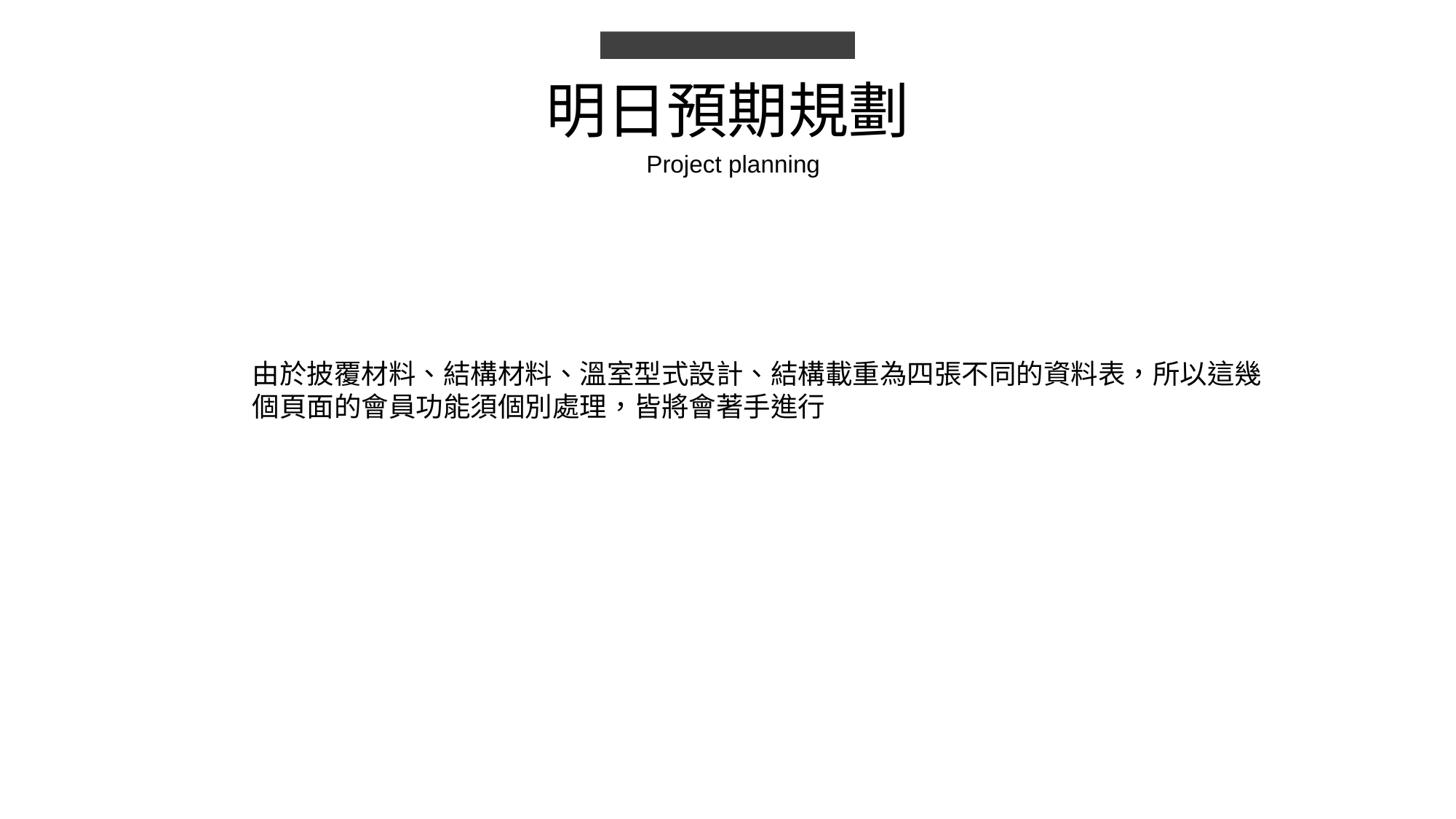

明日預期規劃
Project planning
由於披覆材料、結構材料、溫室型式設計、結構載重為四張不同的資料表，所以這幾個頁面的會員功能須個別處理，皆將會著手進行